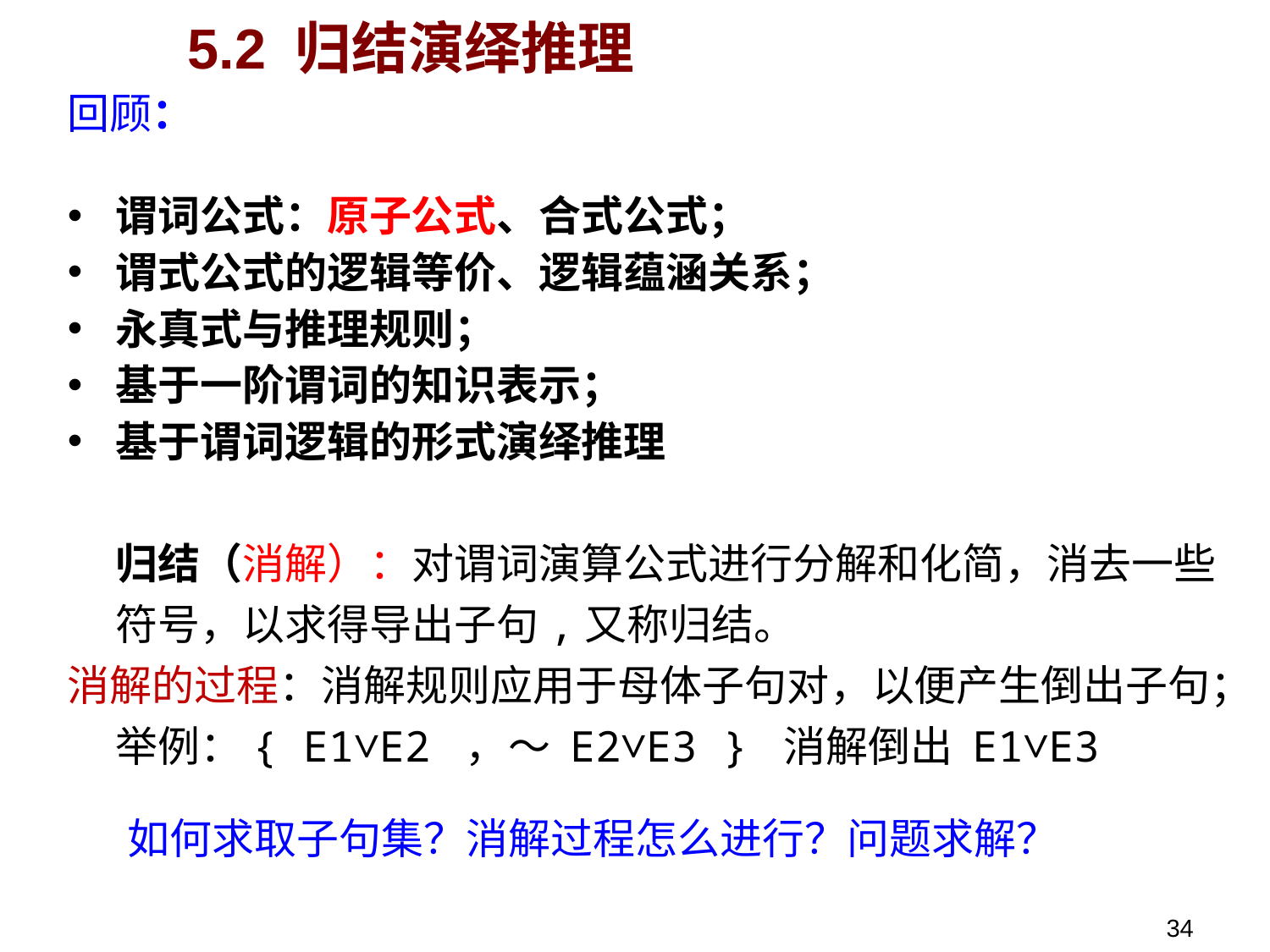

# 5.2 归结演绎推理
回顾：

谓词公式：原子公式、合式公式；
谓式公式的逻辑等价、逻辑蕴涵关系；
永真式与推理规则；
基于一阶谓词的知识表示；
基于谓词逻辑的形式演绎推理

	归结（消解）：对谓词演算公式进行分解和化简，消去一些符号，以求得导出子句,又称归结。
消解的过程：消解规则应用于母体子句对，以便产生倒出子句；
	举例：{ E1∨E2 ，～ E2∨E3 } 消解倒出 E1∨E3

如何求取子句集？消解过程怎么进行？问题求解？
34